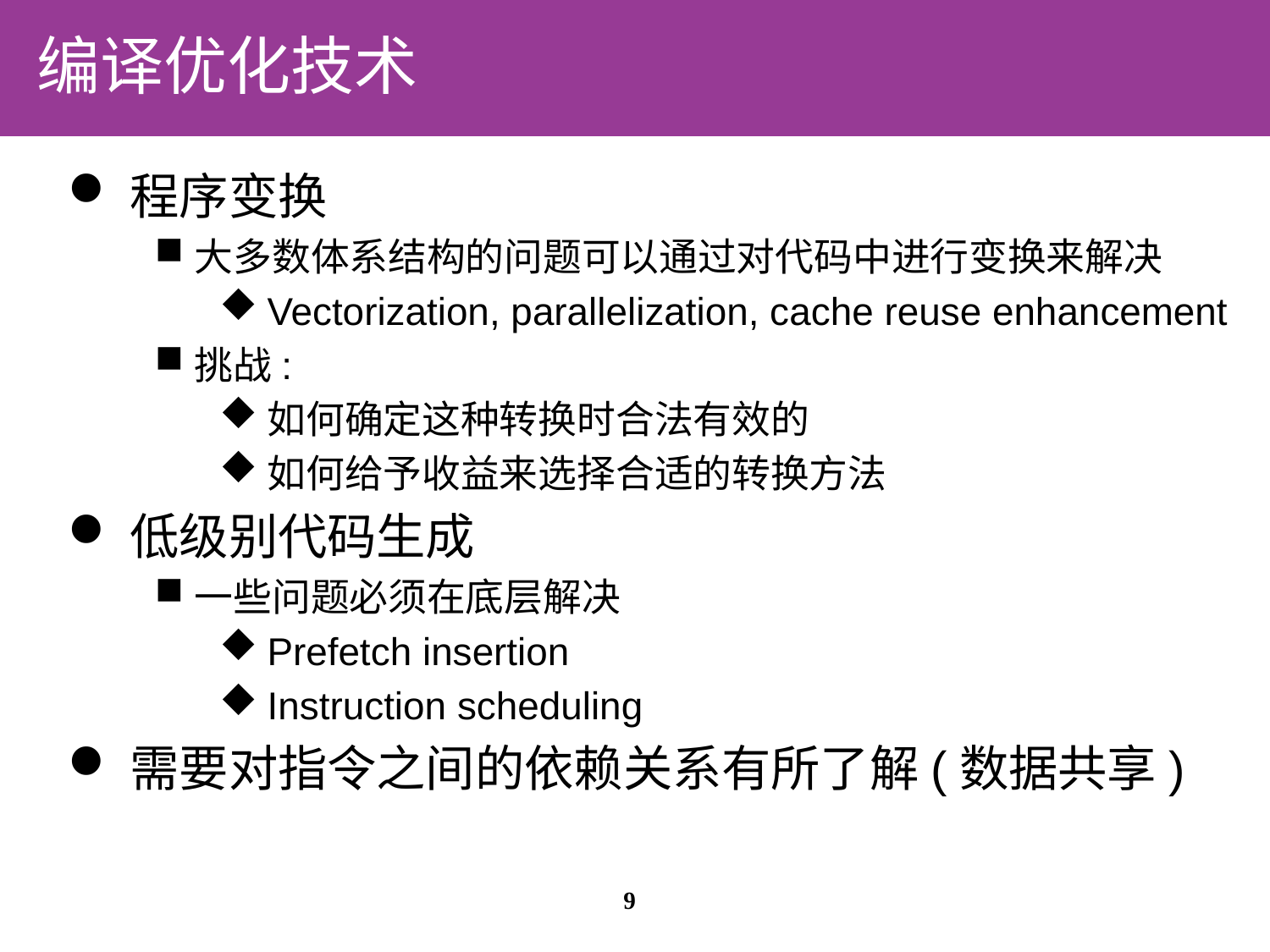

# 编译优化技术
程序变换
大多数体系结构的问题可以通过对代码中进行变换来解决
Vectorization, parallelization, cache reuse enhancement
挑战:
如何确定这种转换时合法有效的
如何给予收益来选择合适的转换方法
低级别代码生成
一些问题必须在底层解决
Prefetch insertion
Instruction scheduling
需要对指令之间的依赖关系有所了解(数据共享)
9